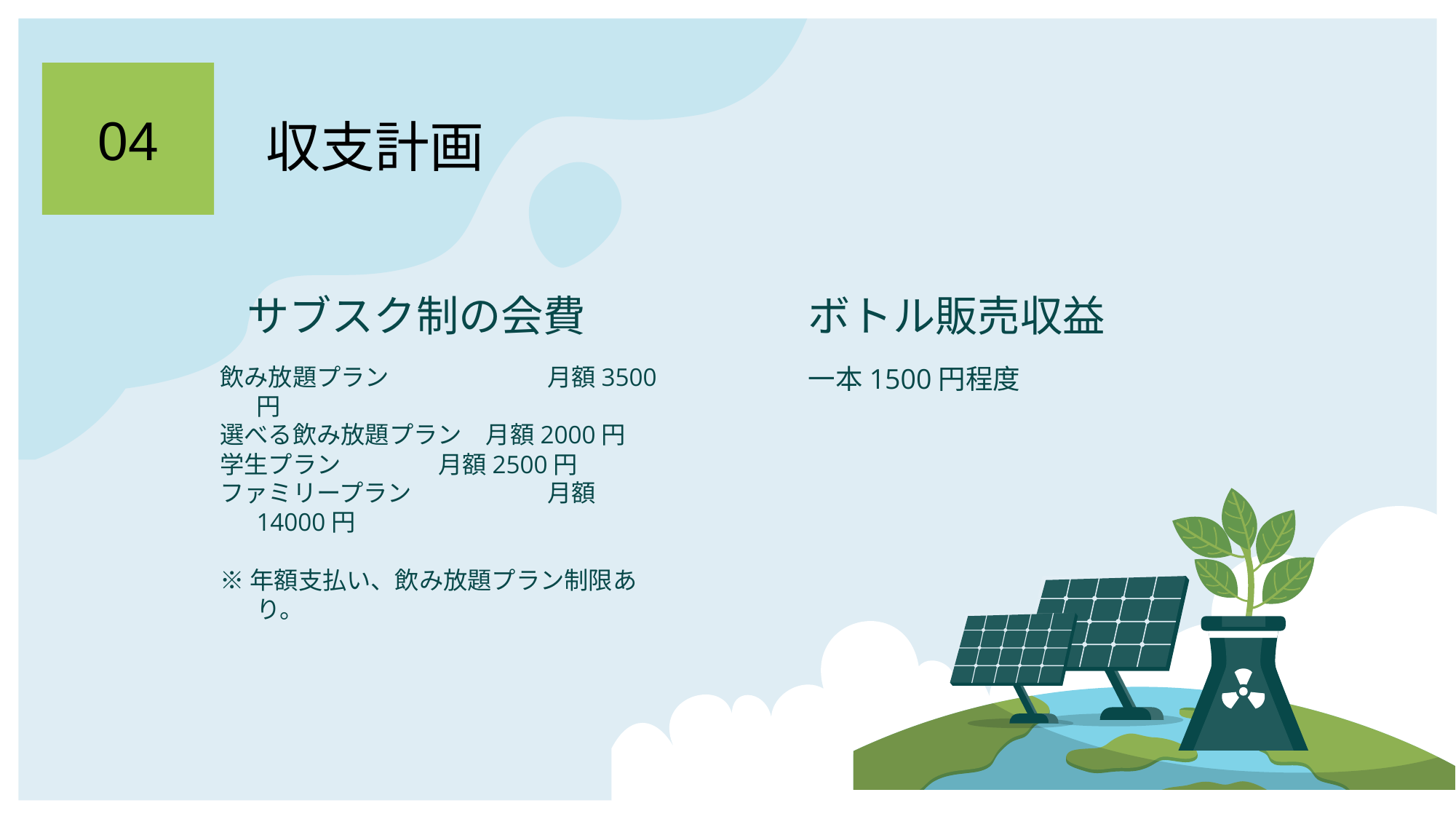

04
# 収支計画
サブスク制の会費
ボトル販売収益
飲み放題プラン	　　　月額3500円
選べる飲み放題プラン　月額2000円
学生プラン	　　　月額2500円
ファミリープラン	　　　月額14000円

※年額支払い、飲み放題プラン制限あり。
一本1500円程度